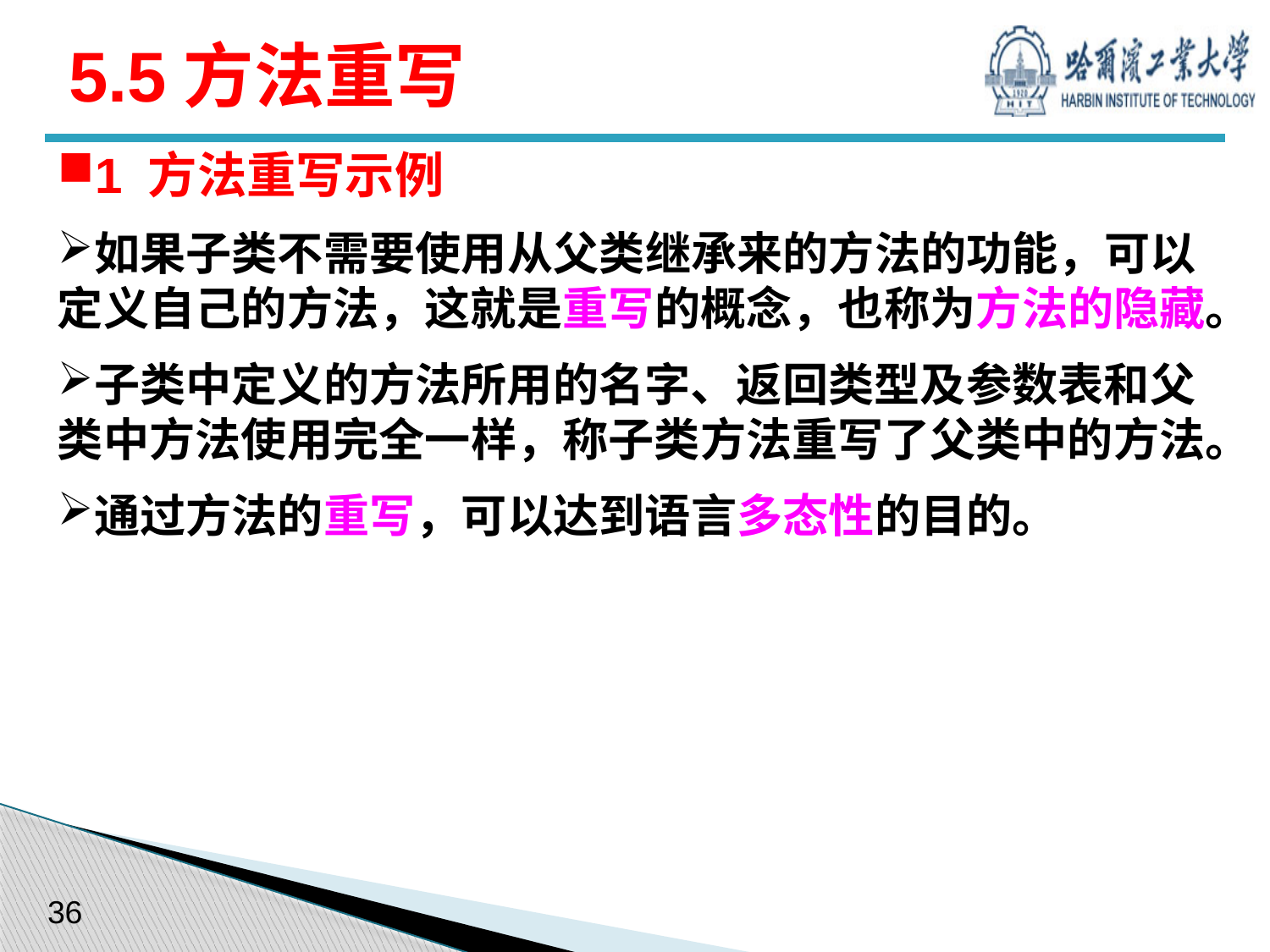

# 5.5方法重写
1 方法重写示例
如果子类不需要使用从父类继承来的方法的功能，可以定义自己的方法，这就是重写的概念，也称为方法的隐藏。
子类中定义的方法所用的名字、返回类型及参数表和父类中方法使用完全一样，称子类方法重写了父类中的方法。
通过方法的重写，可以达到语言多态性的目的。